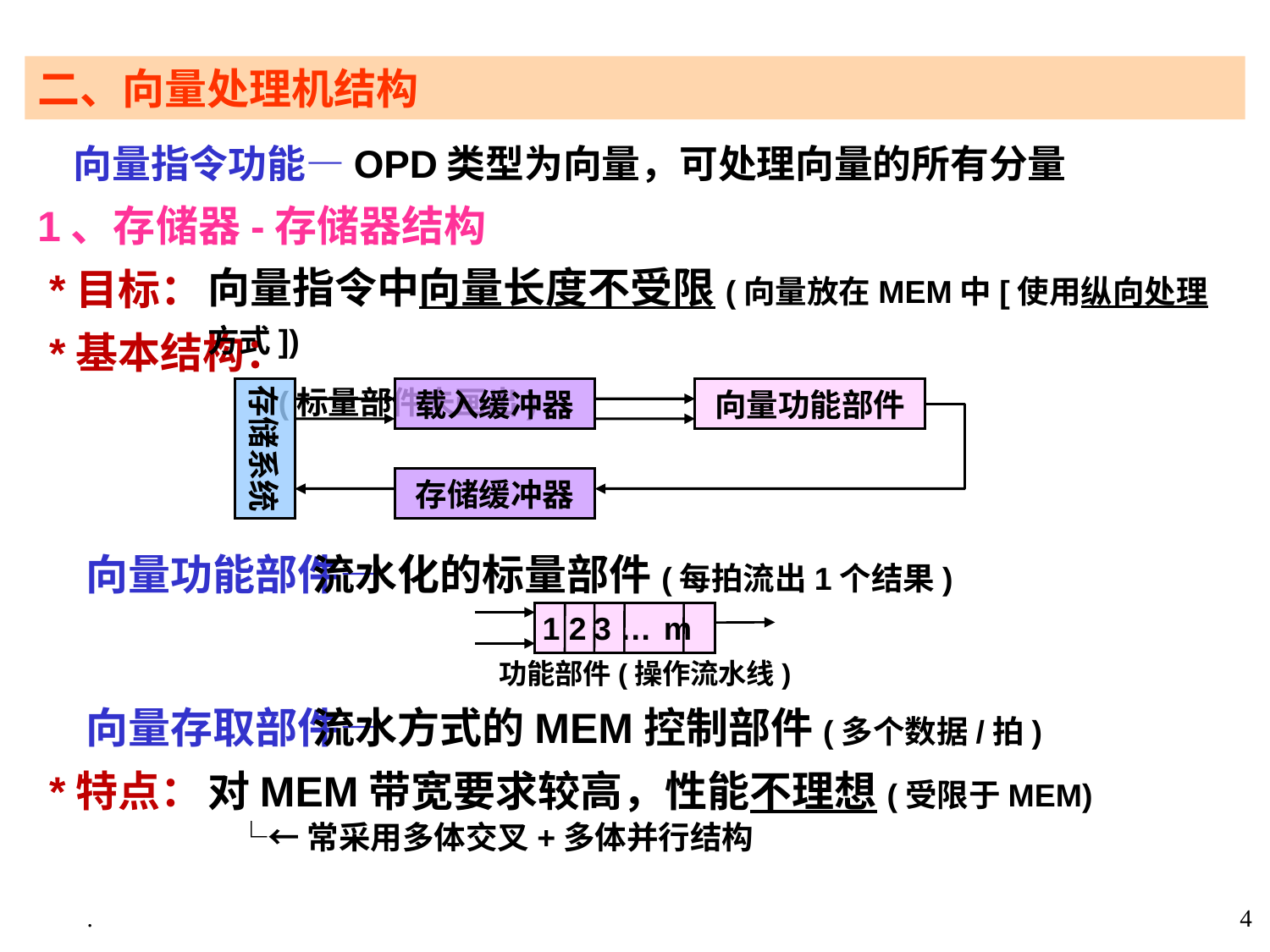

二、向量处理机结构
   向量指令功能—OPD类型为向量，可处理向量的所有分量
1、存储器-存储器结构
 *目标：
 *基本结构：

    向量功能部件—

    向量存取部件—
 *特点：
向量指令中向量长度不受限(向量放在MEM中[使用纵向处理方式])
      (标量部件未画出)
存储系统
载入缓冲器
向量功能部件

存储缓冲器

          流水化的标量部件(每拍流出1个结果)

          流水方式的MEM控制部件(多个数据/拍)
对MEM带宽要求较高，性能不理想(受限于MEM)
    └←常采用多体交叉+多体并行结构
1 2 3 …  m
功能部件(操作流水线)
.
4